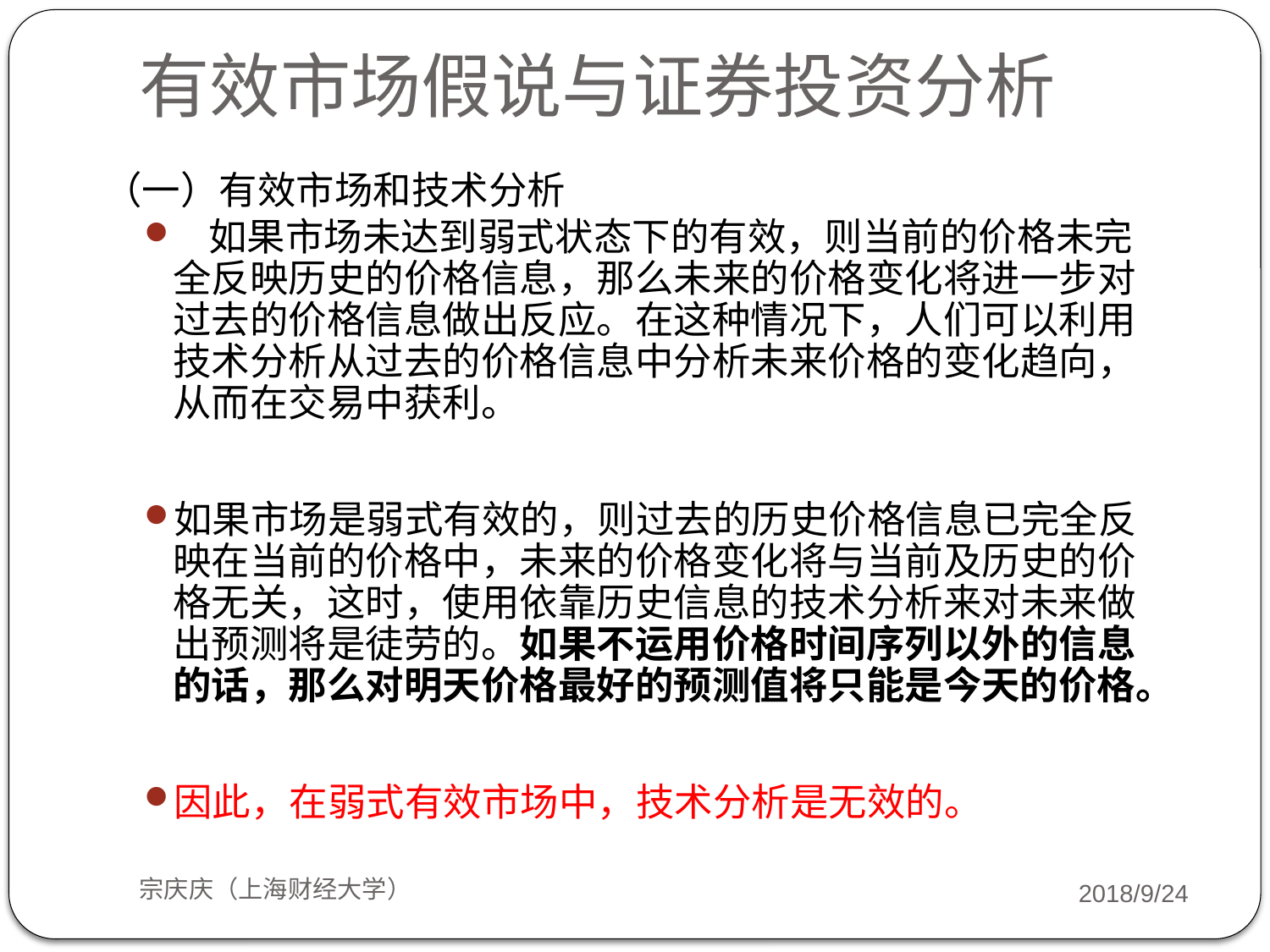

# 有效市场假说与证券投资分析
（一）有效市场和技术分析
   如果市场未达到弱式状态下的有效，则当前的价格未完全反映历史的价格信息，那么未来的价格变化将进一步对过去的价格信息做出反应。在这种情况下，人们可以利用技术分析从过去的价格信息中分析未来价格的变化趋向，从而在交易中获利。

如果市场是弱式有效的，则过去的历史价格信息已完全反映在当前的价格中，未来的价格变化将与当前及历史的价格无关，这时，使用依靠历史信息的技术分析来对未来做出预测将是徒劳的。如果不运用价格时间序列以外的信息的话，那么对明天价格最好的预测值将只能是今天的价格。

因此，在弱式有效市场中，技术分析是无效的。
宗庆庆（上海财经大学）
2018/9/24